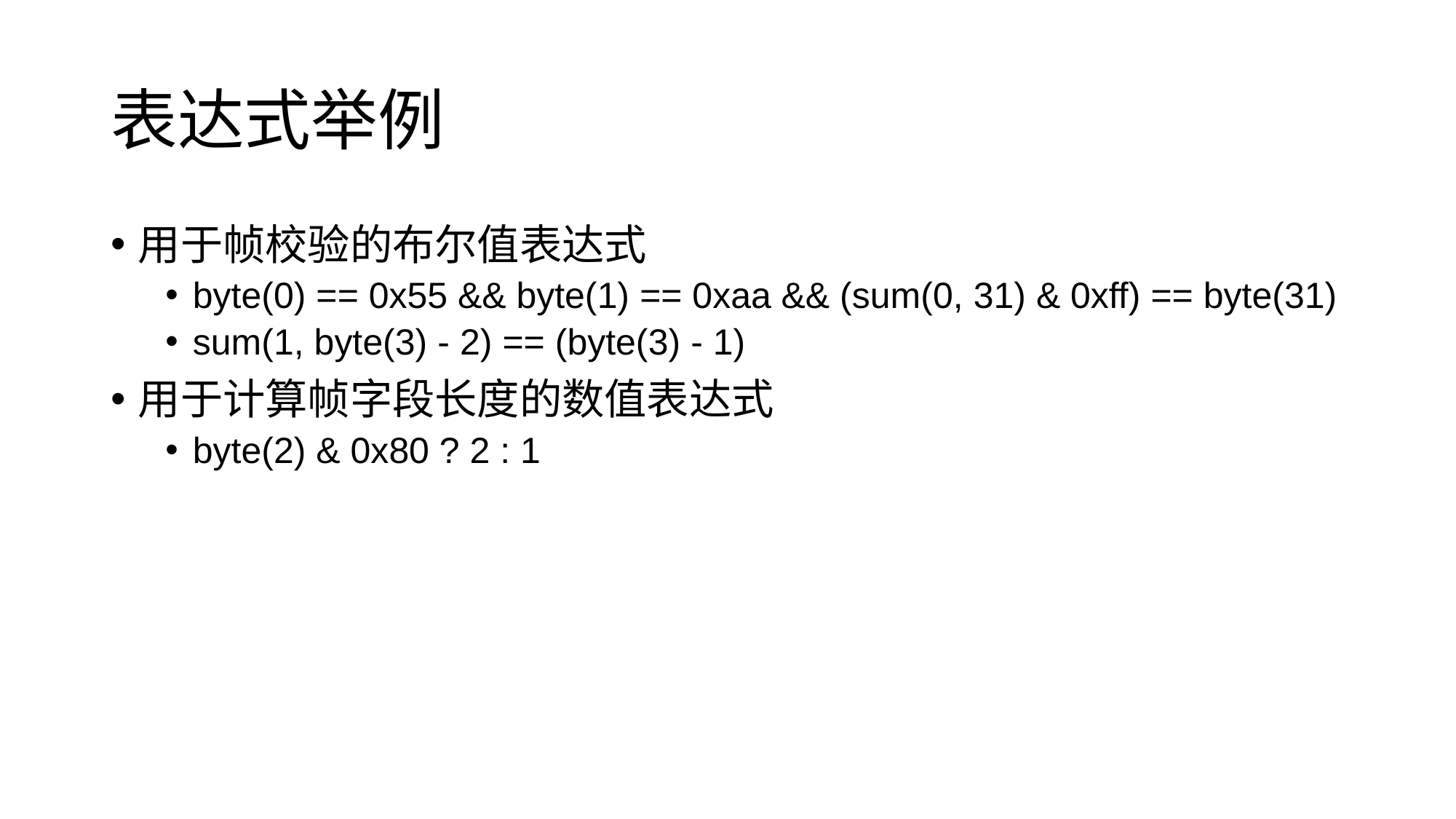

# 表达式举例
用于帧校验的布尔值表达式
byte(0) == 0x55 && byte(1) == 0xaa && (sum(0, 31) & 0xff) == byte(31)
sum(1, byte(3) - 2) == (byte(3) - 1)
用于计算帧字段长度的数值表达式
byte(2) & 0x80 ? 2 : 1